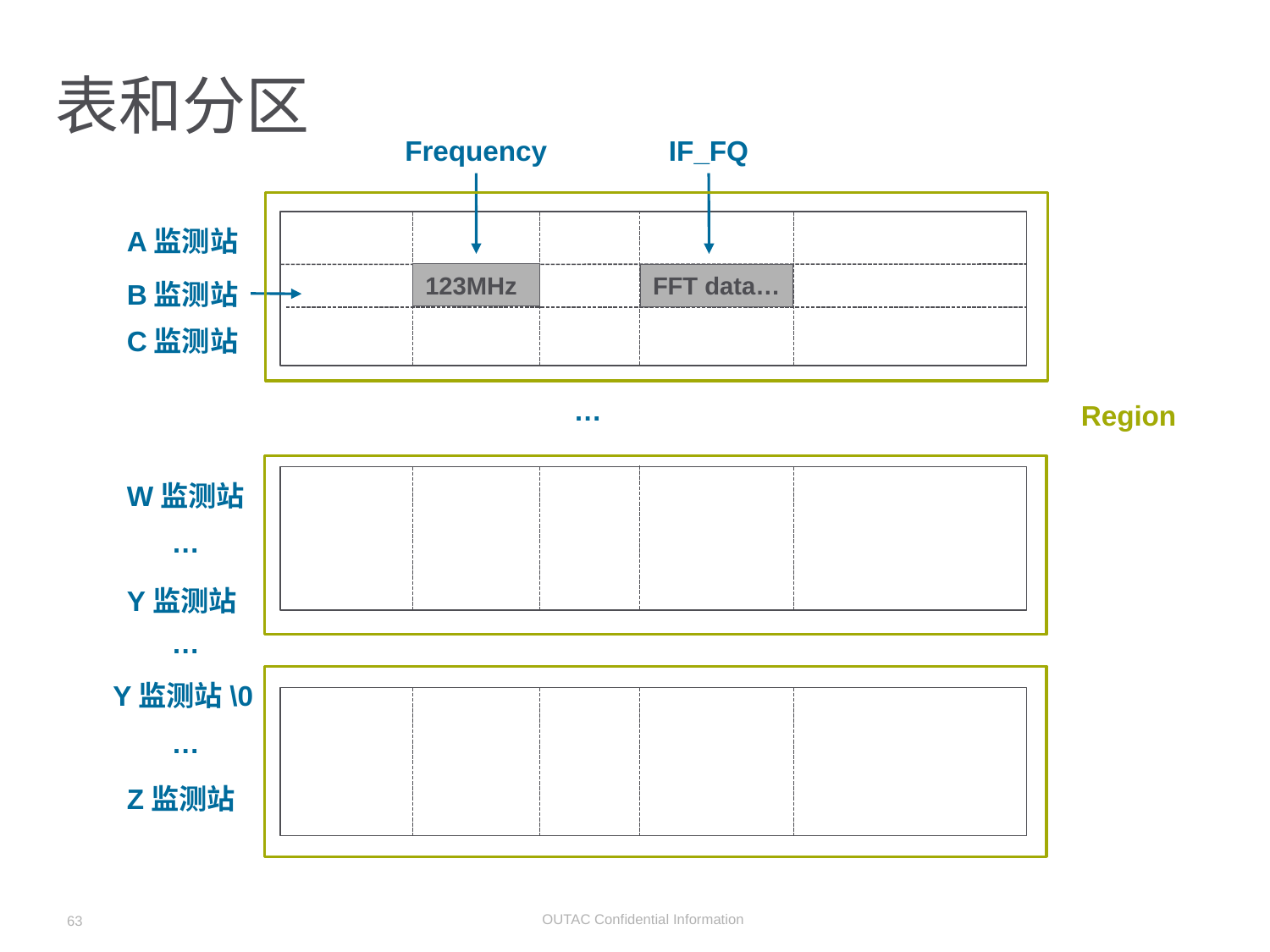

# 表和分区
Frequency
IF_FQ

A监测站
123MHz
FFT data…
B监测站
C监测站
…
Region

W监测站
…
Y监测站
…

Y监测站\0

…
Z监测站
63